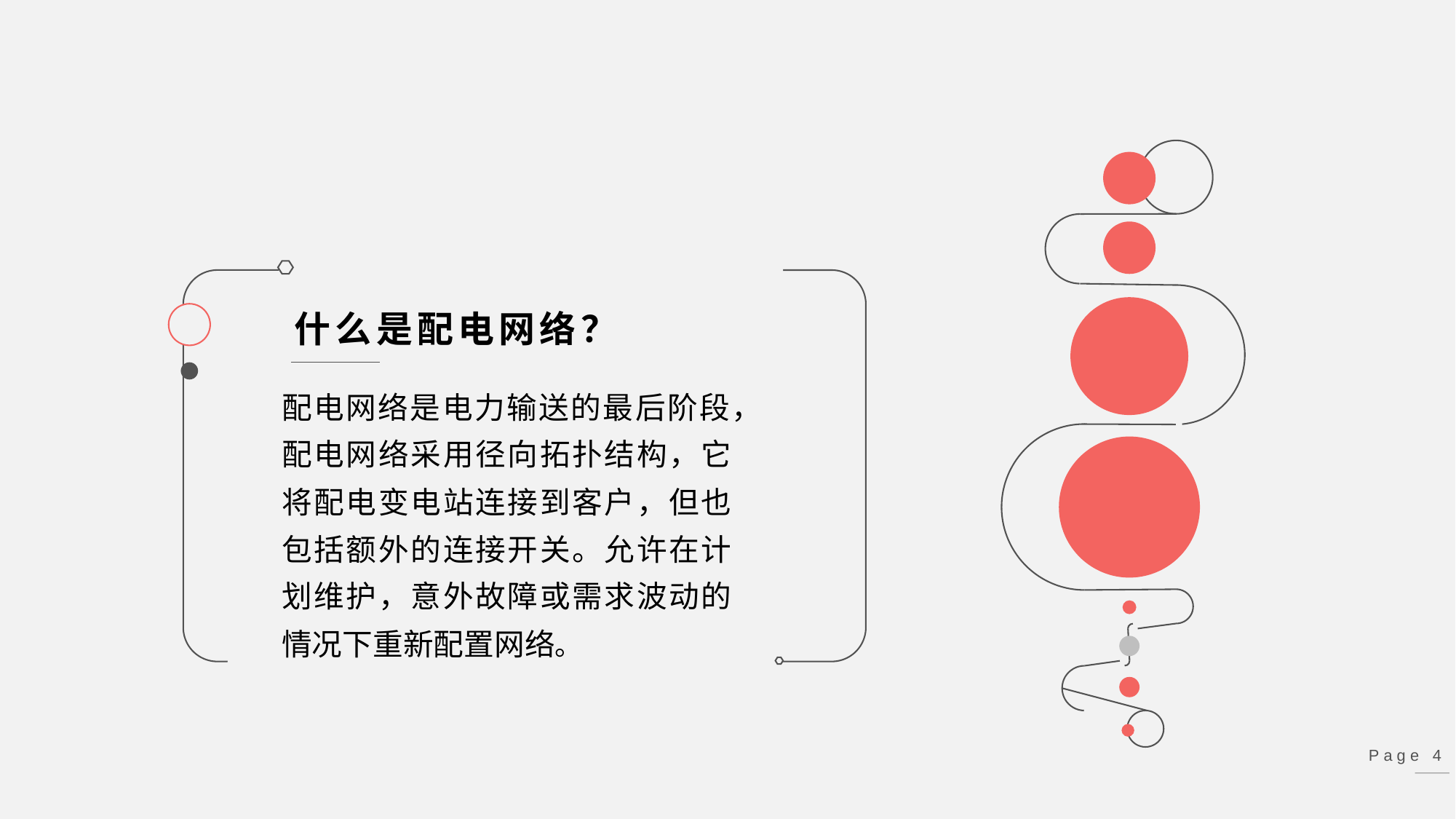

什么是配电网络？

配电网络是电力输送的最后阶段，配电网络采用径向拓扑结构，它将配电变电站连接到客户，但也包括额外的连接开关。允许在计划维护，意外故障或需求波动的情况下重新配置网络。

Page 4